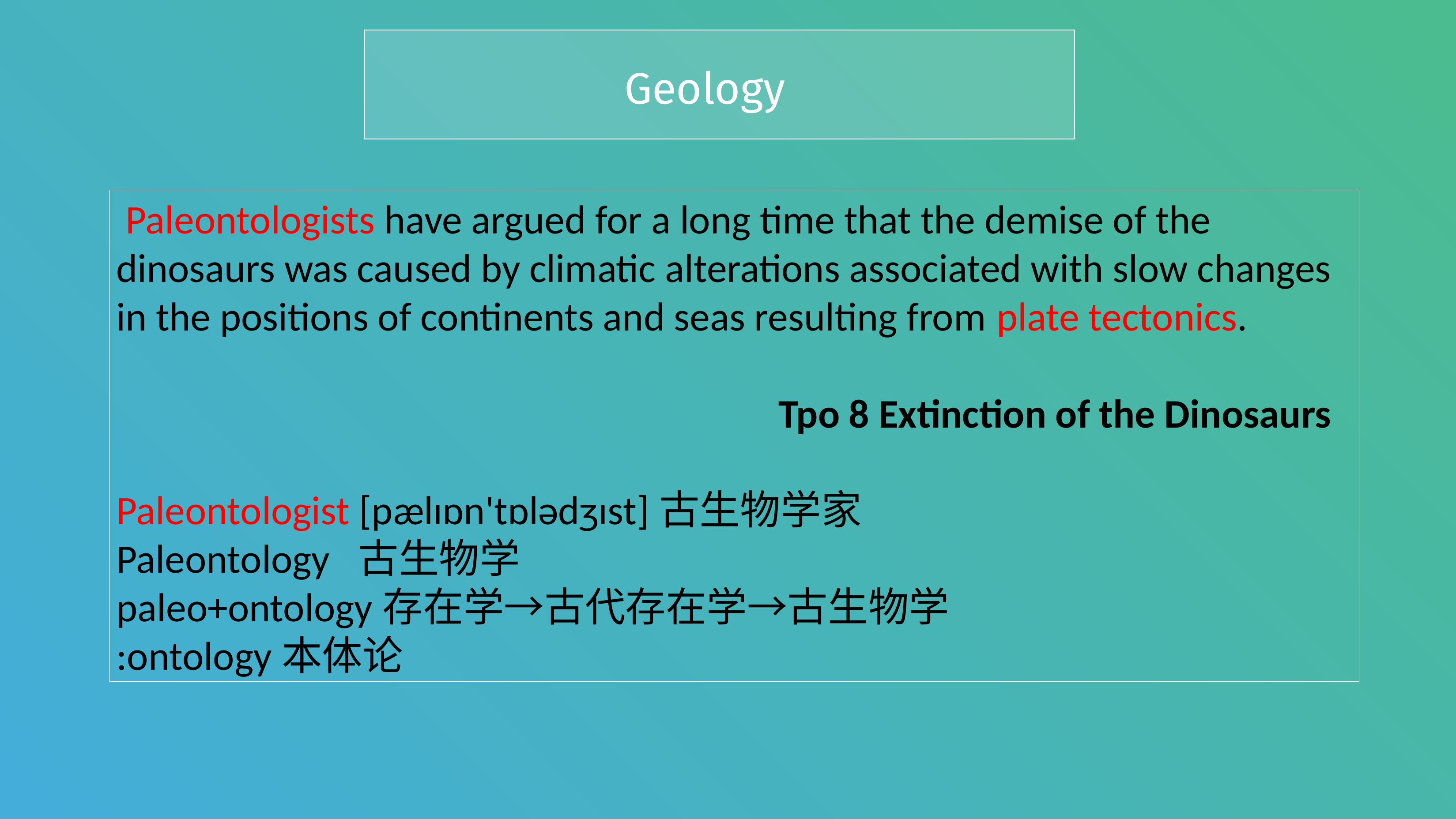

Geology
 Paleontologists have argued for a long time that the demise of the dinosaurs was caused by climatic alterations associated with slow changes in the positions of continents and seas resulting from plate tectonics.

										Tpo 8 Extinction of the Dinosaurs

Paleontologist [pælɪɒn'tɒlədʒɪst]古生物学家
Paleontology  古生物学
paleo+ontology存在学→古代存在学→古生物学
:ontology本体论